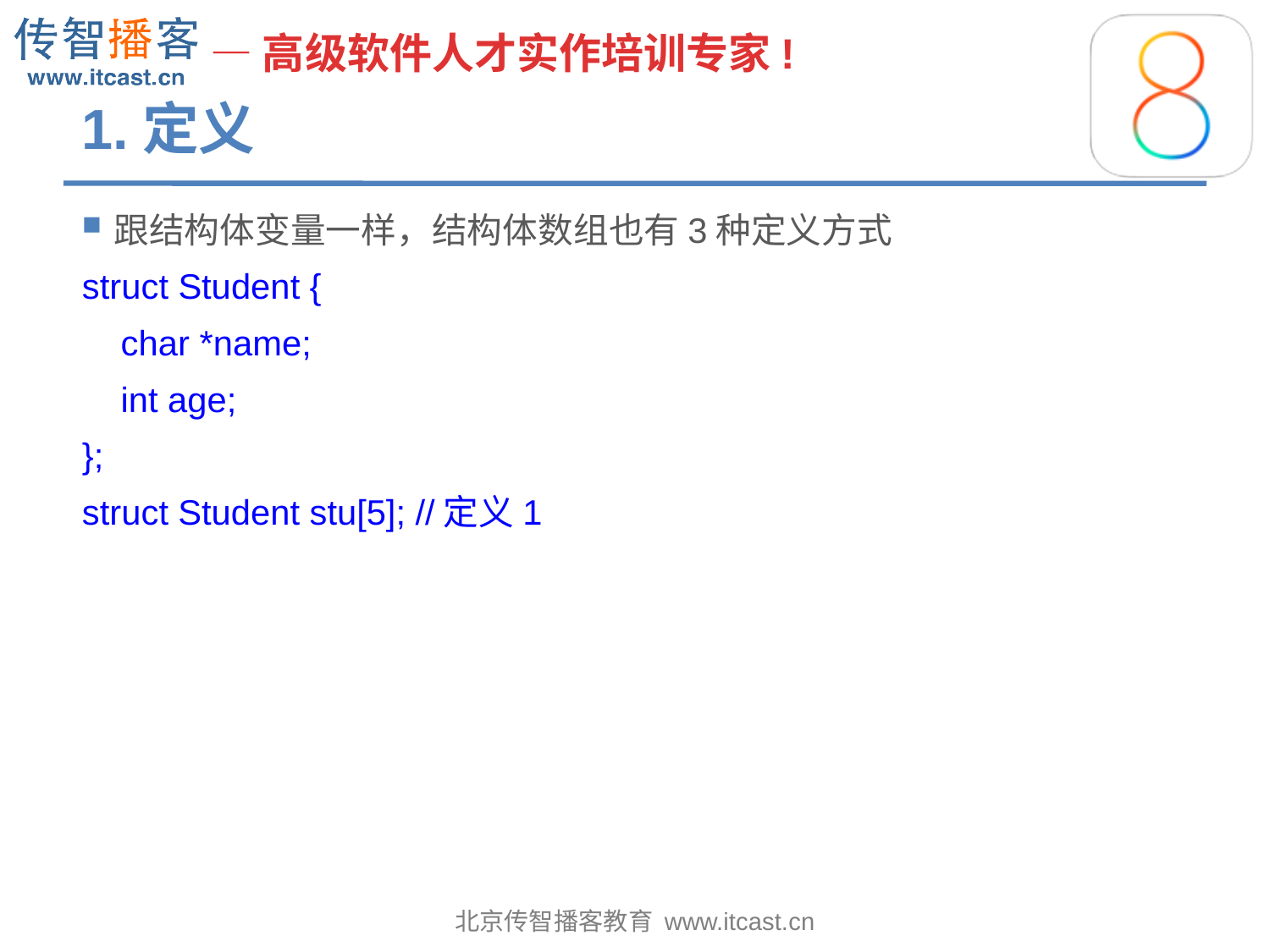

# 1.定义
跟结构体变量一样，结构体数组也有3种定义方式
struct Student {
    char *name;
    int age;
};
struct Student stu[5]; //定义1